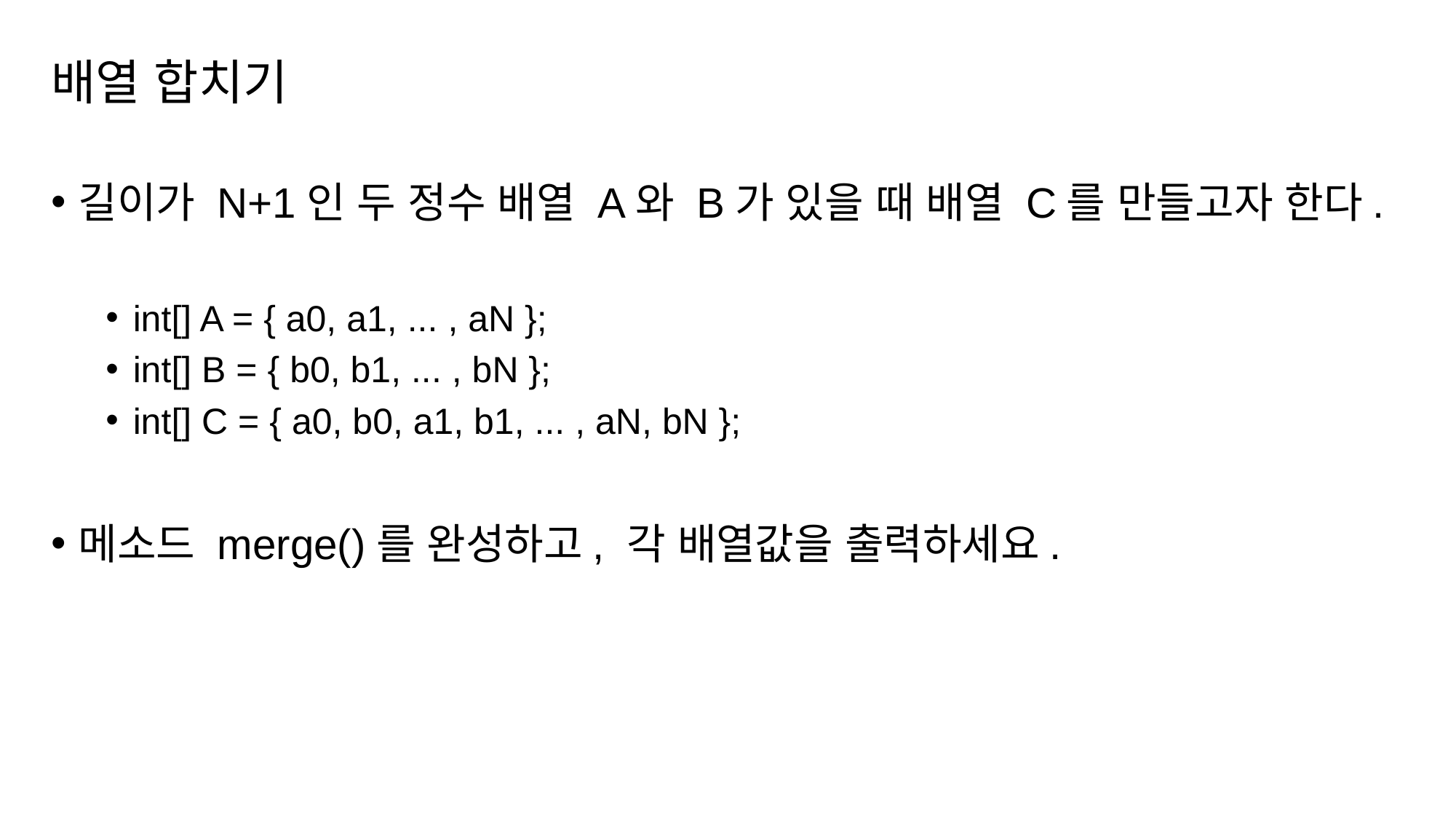

# 배열 합치기
길이가 N+1인 두 정수 배열 A와 B가 있을 때 배열 C를 만들고자 한다.

int[] A = { a0, a1, ... , aN };
int[] B = { b0, b1, ... , bN };
int[] C = { a0, b0, a1, b1, ... , aN, bN };

메소드 merge()를 완성하고, 각 배열값을 출력하세요.